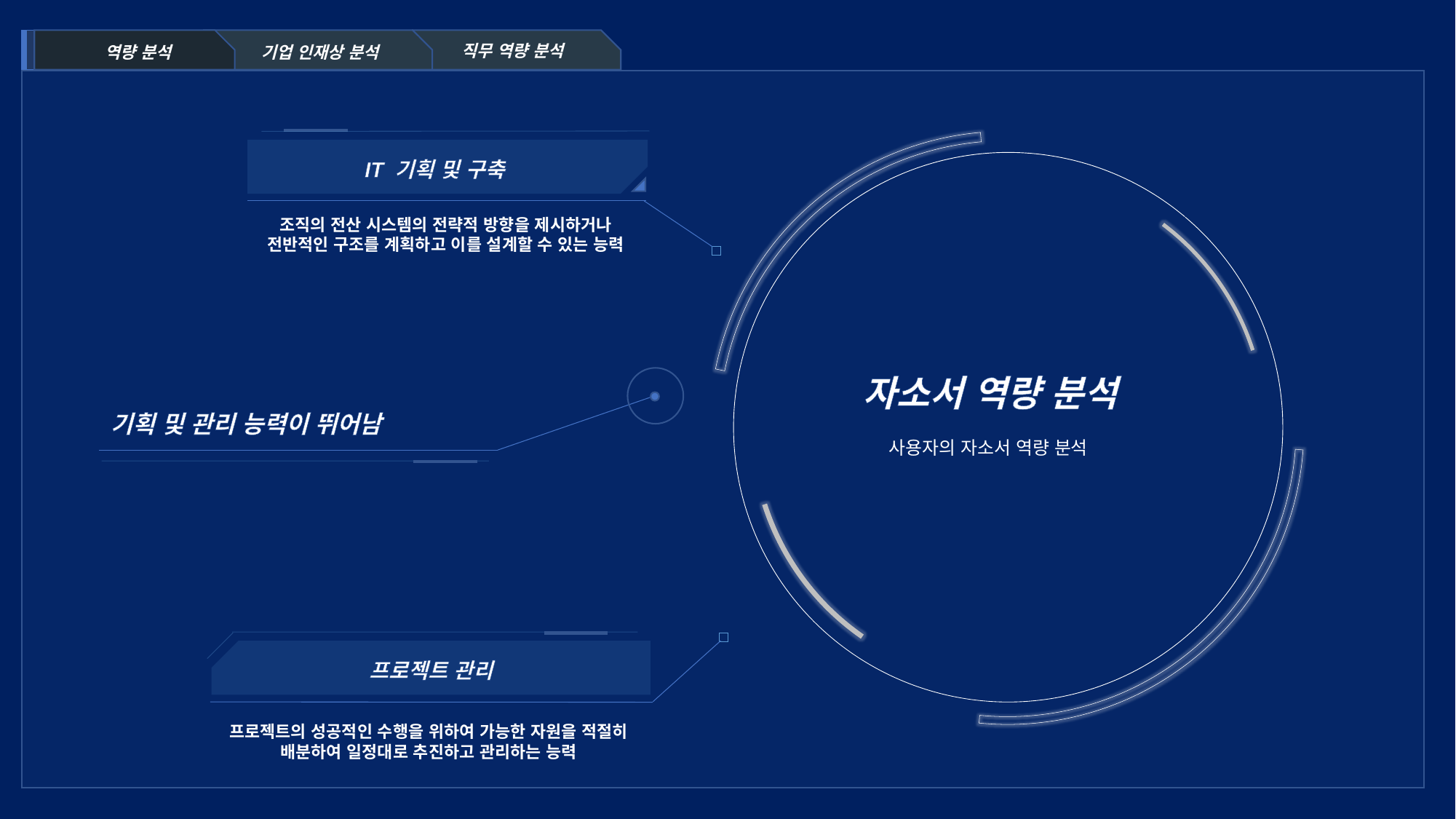

기업 인재상 분석

직무 역량 분석

역량 분석

IT 기획 및 구축

조직의 전산 시스템의 전략적 방향을 제시하거나 전반적인 구조를 계획하고 이를 설계할 수 있는 능력
자소서 역량 분석

기획 및 관리 능력이 뛰어남
사용자의 자소서 역량 분석

프로젝트 관리
프로젝트의 성공적인 수행을 위하여 가능한 자원을 적절히 배분하여 일정대로 추진하고 관리하는 능력